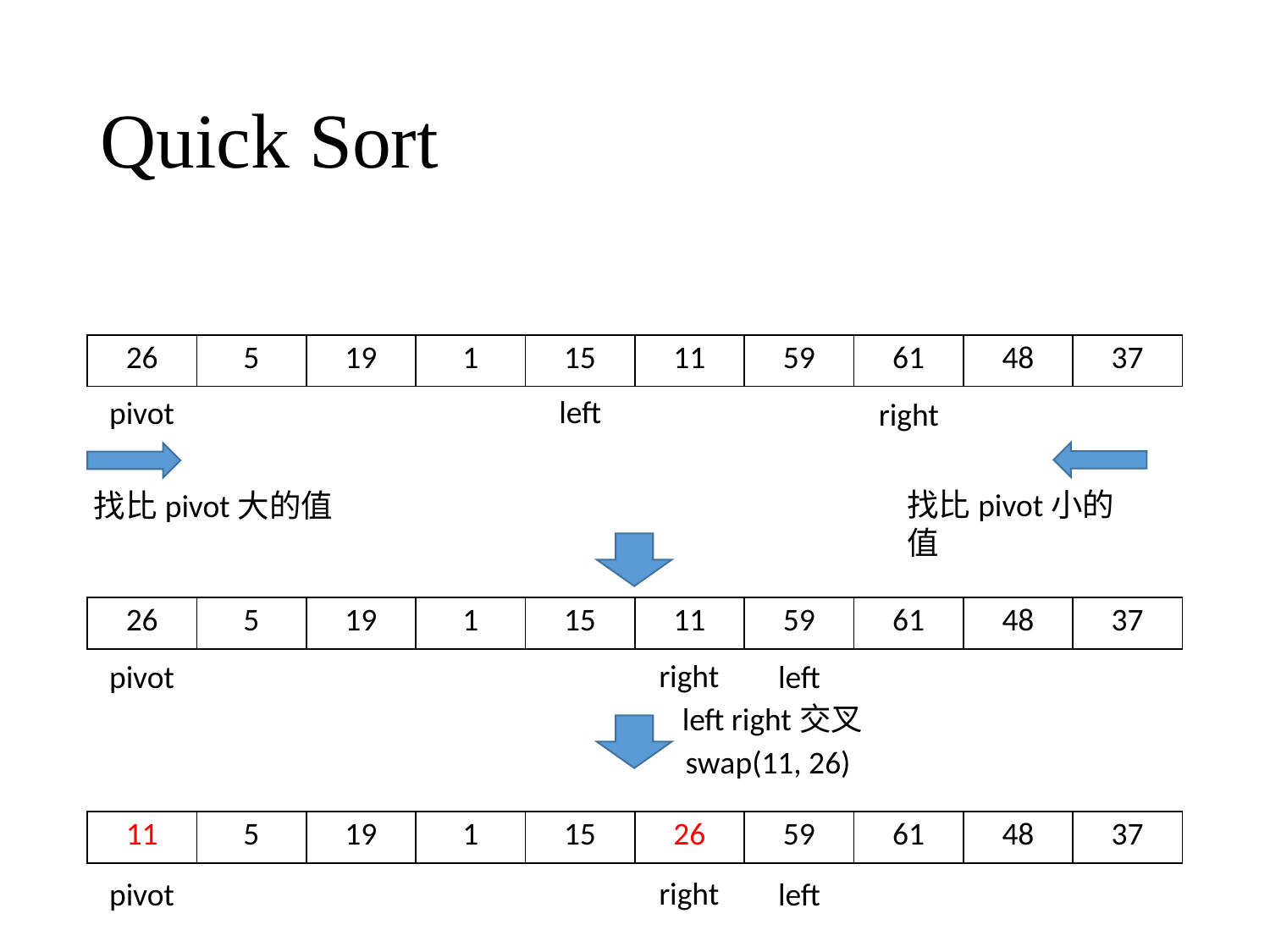

# Quick Sort
| 26 | 5 | 19 | 1 | 15 | 11 | 59 | 61 | 48 | 37 |
| --- | --- | --- | --- | --- | --- | --- | --- | --- | --- |
left
pivot
right

找比pivot小的值
找比pivot大的值

| 26 | 5 | 19 | 1 | 15 | 11 | 59 | 61 | 48 | 37 |
| --- | --- | --- | --- | --- | --- | --- | --- | --- | --- |
right
pivot
left
left right交叉

swap(11, 26)
| 11 | 5 | 19 | 1 | 15 | 26 | 59 | 61 | 48 | 37 |
| --- | --- | --- | --- | --- | --- | --- | --- | --- | --- |
right
pivot
left